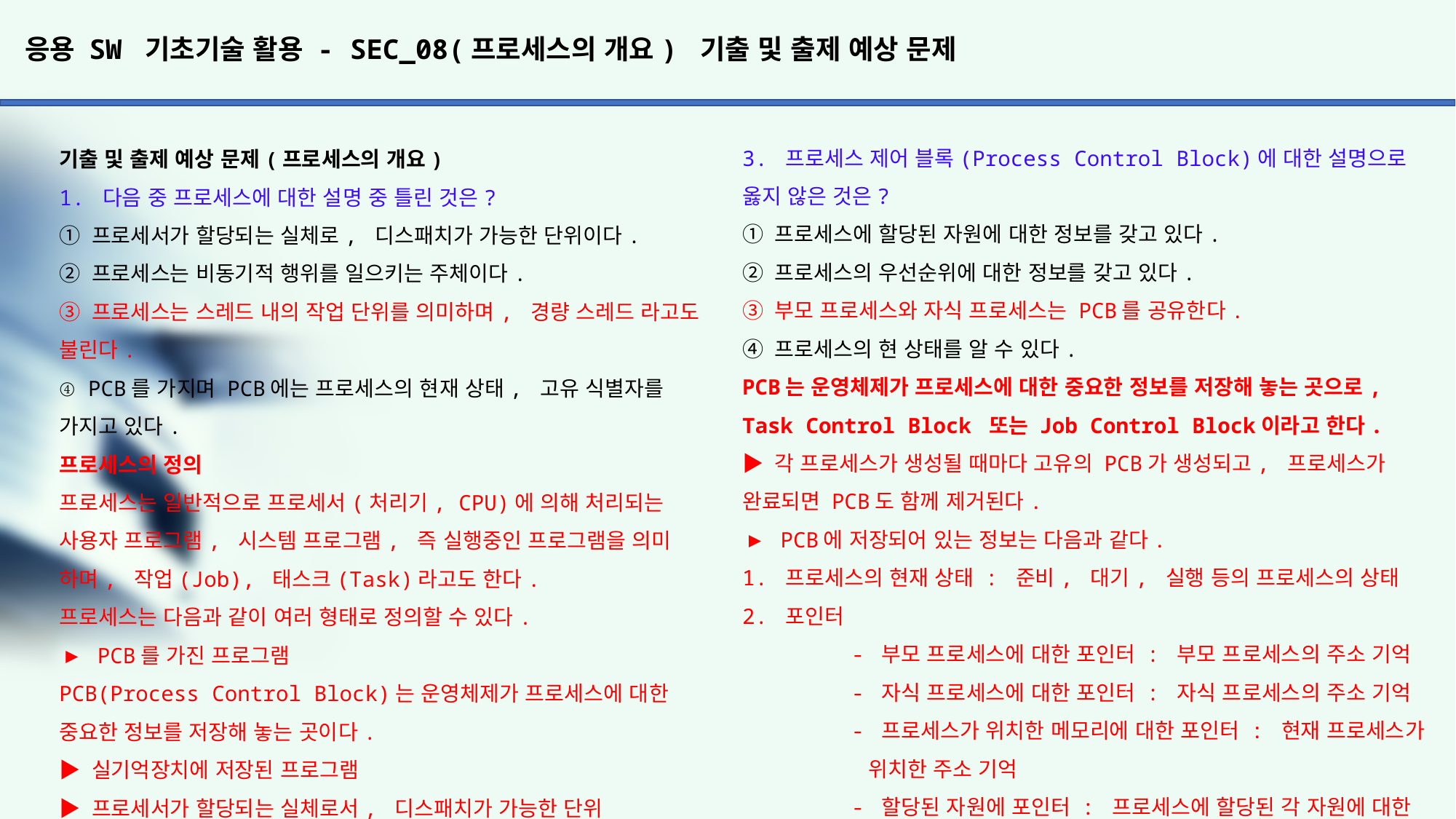

# 응용 SW 기초기술 활용 - SEC_08(프로세스의 개요) 기출 및 출제 예상 문제
3. 프로세스 제어 블록(Process Control Block)에 대한 설명으로 옳지 않은 것은?
① 프로세스에 할당된 자원에 대한 정보를 갖고 있다.
② 프로세스의 우선순위에 대한 정보를 갖고 있다.
③ 부모 프로세스와 자식 프로세스는 PCB를 공유한다.
④ 프로세스의 현 상태를 알 수 있다.
PCB는 운영체제가 프로세스에 대한 중요한 정보를 저장해 놓는 곳으로,
Task Control Block 또는 Job Control Block이라고 한다.
▶ 각 프로세스가 생성될 때마다 고유의 PCB가 생성되고, 프로세스가 완료되면 PCB도 함께 제거된다.
▶ PCB에 저장되어 있는 정보는 다음과 같다.
1. 프로세스의 현재 상태 : 준비, 대기, 실행 등의 프로세스의 상태
2. 포인터
	- 부모 프로세스에 대한 포인터 : 부모 프로세스의 주소 기억
	- 자식 프로세스에 대한 포인터 : 자식 프로세스의 주소 기억
	- 프로세스가 위치한 메모리에 대한 포인터 : 현재 프로세스가
	  위치한 주소 기억
	- 할당된 자원에 포인터 : 프로세스에 할당된 각 자원에 대한
	  주소 기억
3. 프로세스 고유 식별자 : 프로세스를 구분할 수 있는 고유의 번호
4. 스케쥴링 및 프로세스의 우선순위 : 스케쥴링 정보 및 프로세스가 실행될 우선순위
5. CPU레지스터 정보 : Accumulator(누산기), 인덱스 레지스터, 범용 레지스터, 프로그램 카운터(PC)등에 대한 정보
6. 주기억장치 관리 정보 : 기준 레지스터(Base Register), 페이지 테이블(Page Table)에 대한 정보
7. 입, 출력 상태 정보 : 입, 출력 장치, 개방된 파일들의 목록
8. 계정 정보 : CPU 사용 시간, 실제 사용 시간, 한정된 시간
4. PCB(Process Control Block)가 갖고 있는 정보가 아닌 것은?
① 프로세스 상태
② 프로그램 카운터
③ 처리기 레지스터
④ 할당되지 않은 주변 장치의 상태 정보
할당된 주변장치의 포인터는 PCB가 정보로 가지고 있다. 그런데 할당되지도 않았는데 주변 장치의 정보를 어떻게 가지고 있는가?....
기출 및 출제 예상 문제(프로세스의 개요)
1. 다음 중 프로세스에 대한 설명 중 틀린 것은?
① 프로세서가 할당되는 실체로, 디스패치가 가능한 단위이다.
② 프로세스는 비동기적 행위를 일으키는 주체이다.
③ 프로세스는 스레드 내의 작업 단위를 의미하며, 경량 스레드 라고도 불린다.
④ PCB를 가지며 PCB에는 프로세스의 현재 상태, 고유 식별자를 가지고 있다.
프로세스의 정의
프로세스는 일반적으로 프로세서(처리기, CPU)에 의해 처리되는 사용자 프로그램, 시스템 프로그램, 즉 실행중인 프로그램을 의미
하며, 작업(Job), 태스크(Task)라고도 한다.
프로세스는 다음과 같이 여러 형태로 정의할 수 있다.
▶ PCB를 가진 프로그램
PCB(Process Control Block)는 운영체제가 프로세스에 대한 중요한 정보를 저장해 놓는 곳이다.
▶ 실기억장치에 저장된 프로그램
▶ 프로세서가 할당되는 실체로서, 디스패치가 가능한 단위
디스패치(Dispatch) : 준비 상태 큐에 대기하고 있는 프로세스 중
하나가 프로세서에 할당 받아 실행 상태로 전이되는 과정을 말한다.
▶ 프로시저가 활동 중인 것
프로시저는 한 프로그램은 여러 개의 작은 프로그램으로 분할될 수 있는데, 이때 분할된 작은 프로그램을 의미하여, 부 프로그램
(Sub-Routine)이라고도 한다.
▶ 비동기적 행위를 일으키는 주체
비동기적 행위라는 것은 다수의 프로세스가 서로 규칙적이거나 연속적이지 않고, 독립적으로 실행되는 것을 의미한다.
▶ 지정된 결과를 얻기 위한 일련의 계통적 동작
▶ 목적 또는 결과에 따라 발생되는 여러 사건들의 과정
▶ 운영체제가 관리하는 실행 단위
2. 사용자 수준에서 지원되는 스레드(thread)가 커널에서 지원 되는 스레드에 비해 가지는 장점으로 옳은 것은?
① 한 프로세스가 운영체제를 호출할 때 전체 프로세스가 대기할 필요가 없으므로 시스템 성능을 높일 수 있다.
② 동시에 여러 스레드가 커널에 접근할 수 있으므로 여러 스레드 가 시스템 호출을 동시에 사용할 수 있다.
③ 각 스레드를 개별적으로 관리할 수 있으므로 스레드의 독립 적인 스케줄링이 가능하다.
④ 커널 모드로의 전환 없이 스레드 교환이 가능하므로 오버헤드 가 줄어든다.
스레드의 분류
사용자 수준의 스레드
▶ 사용자가 직접 만든 라이브러리를 사용하여 스레드를 운용한다.
▶ 커널 모드로의 전환이 없어 오버헤드가 줄어든다.
▶ 속도는 빠르지만 구현이 어렵다.
커널 수준의 스레드
▶ 운영체제의 커널에 의해 스레드를 운용한다.
▶ 한 프로세스가 운영체제를 호출할 때 전체 프로세스가 대기하지 않으므로 시스템 성능을 높일 수 있다.
▶ 여러 스레드가 커널에 동시에 접근할 수 있다.
▶ 스레드의 독립적인 스케쥴링이 가능하다.
▶ 구현이 쉽지만 속도가 느리다.